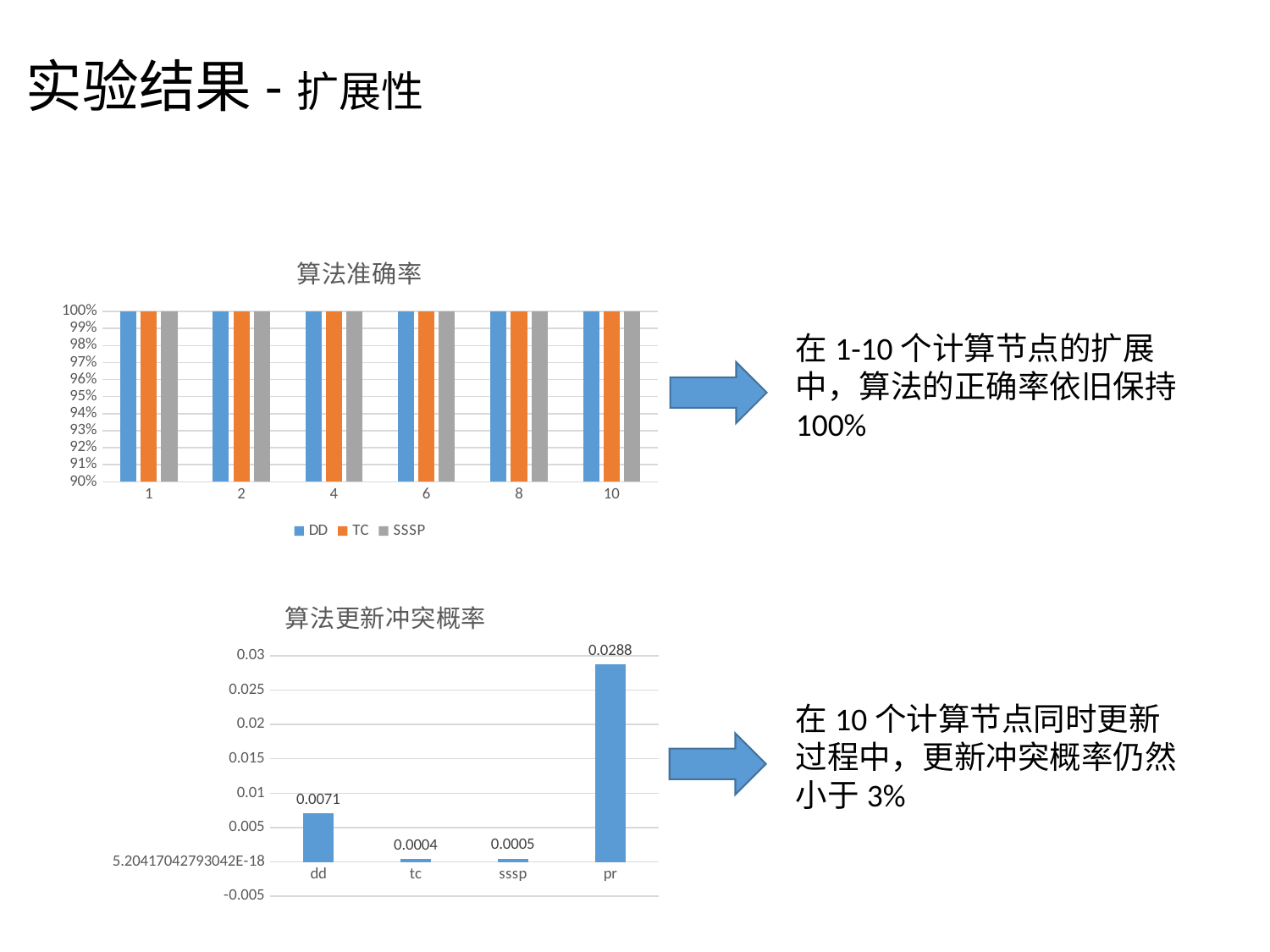

# 实验结果-扩展性

### Chart: 算法准确率

| Category | DD | TC | SSSP |
|---|---|---|---|
| 1 | 1.0 | 1.0 | 1.0 |
| 2 | 1.0 | 1.0 | 1.0 |
| 4 | 1.0 | 1.0 | 1.0 |
| 6 | 1.0 | 1.0 | 1.0 |
| 8 | 1.0 | 1.0 | 1.0 |
| 10 | 1.0 | 1.0 | 1.0 |
在1-10个计算节点的扩展中，算法的正确率依旧保持100%

### Chart: 算法更新冲突概率

| Category |  |
|---|---|
| dd | 0.0071 |
| tc | 0.0004 |
| sssp | 0.0005 |
| pr | 0.0288 |
在10个计算节点同时更新过程中，更新冲突概率仍然小于3%